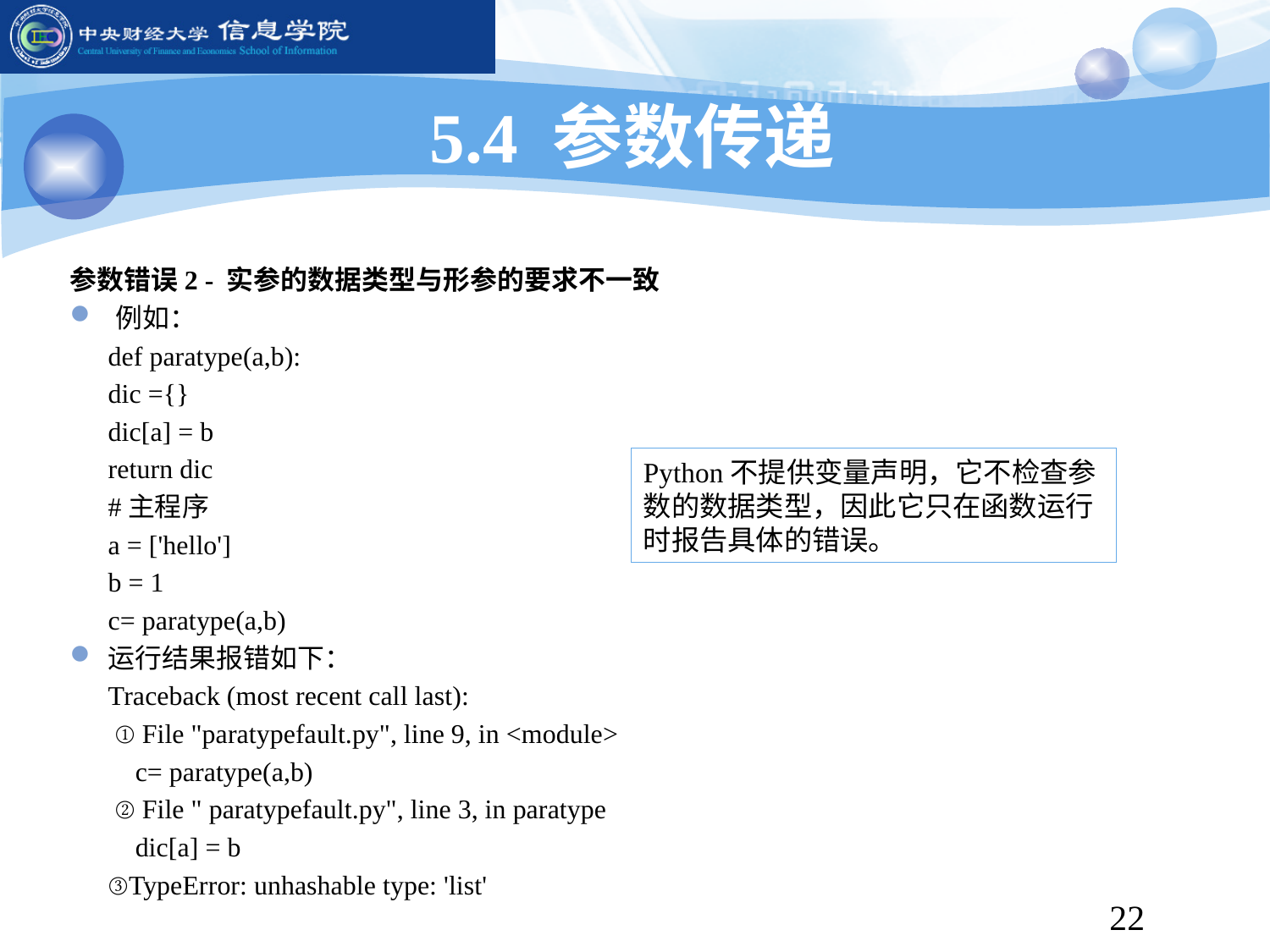

# 5.4 参数传递
参数错误2 - 实参的数据类型与形参的要求不一致
例如：
def paratype(a,b):
	dic ={}
	dic[a] = b
	return dic
#主程序
a = ['hello']
b = 1
c= paratype(a,b)
运行结果报错如下：
Traceback (most recent call last):
 ① File "paratypefault.py", line 9, in <module>
    c= paratype(a,b)
 ② File " paratypefault.py", line 3, in paratype
    dic[a] = b
③TypeError: unhashable type: 'list'

Python不提供变量声明，它不检查参数的数据类型，因此它只在函数运行时报告具体的错误。